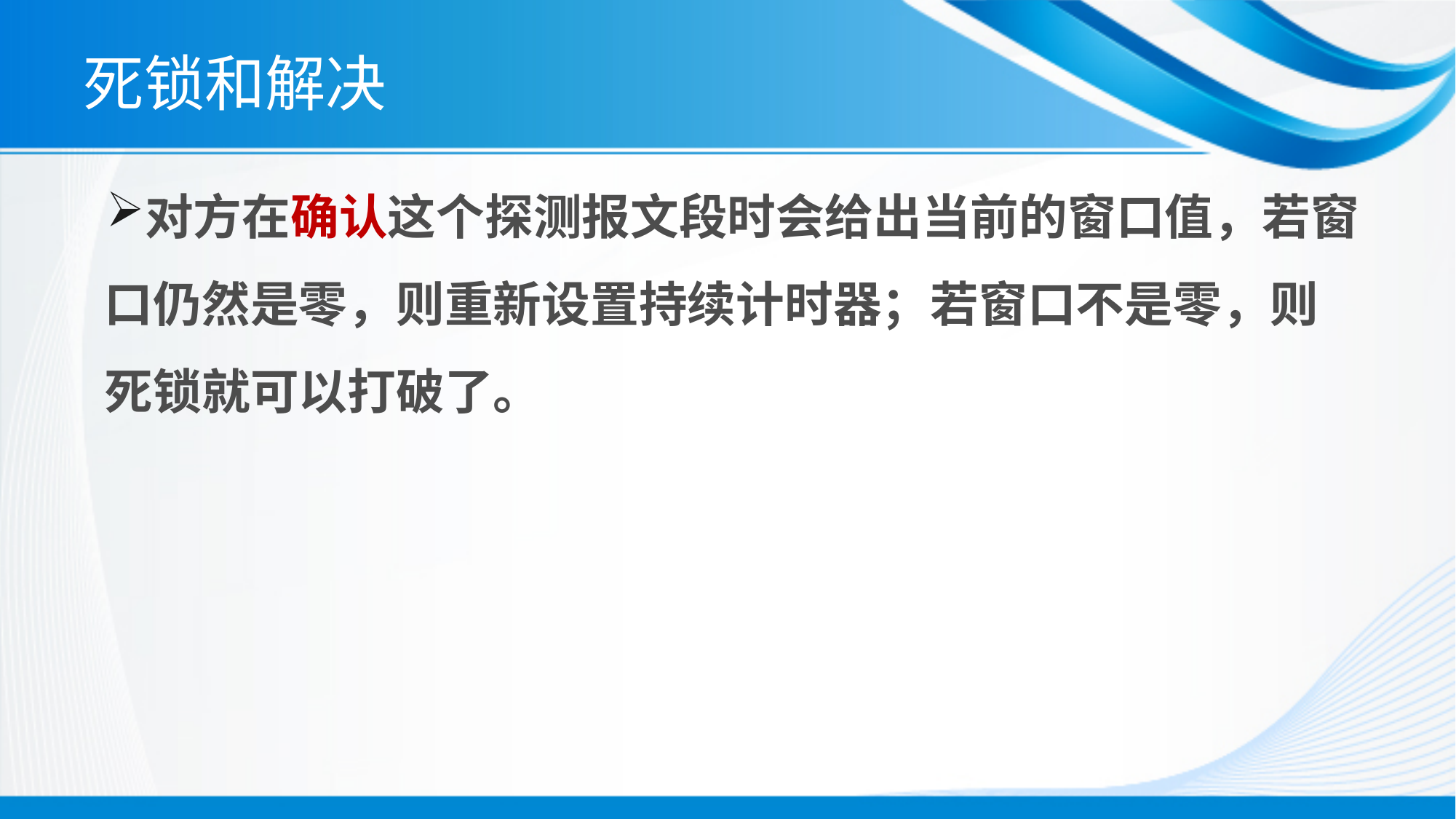

# 死锁和解决
对方在确认这个探测报文段时会给出当前的窗口值，若窗口仍然是零，则重新设置持续计时器；若窗口不是零，则死锁就可以打破了。